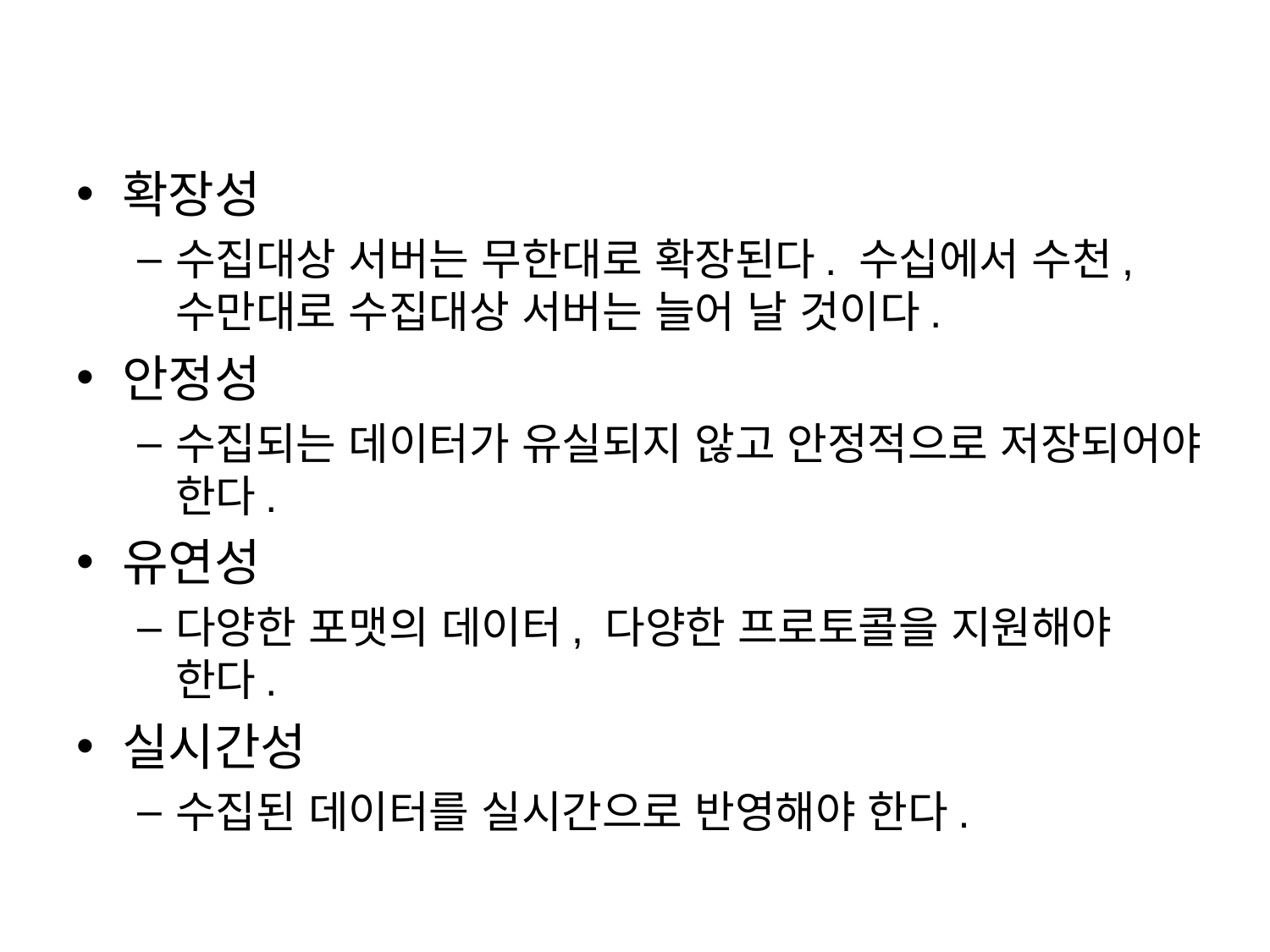

#
확장성
수집대상 서버는 무한대로 확장된다. 수십에서 수천, 수만대로 수집대상 서버는 늘어 날 것이다.
안정성
수집되는 데이터가 유실되지 않고 안정적으로 저장되어야 한다.
유연성
다양한 포맷의 데이터, 다양한 프로토콜을 지원해야 한다.
실시간성
수집된 데이터를 실시간으로 반영해야 한다.
시스템 신뢰성 (Reliability) - 장애가 발생시 로그의 유실없이 전송할 수 있는 기능
시스템 확장성 (Scalability) - Agent의 추가 및 제거가 용이
관리 용이성 (Manageability) - 간결한 구조로 관리가 용이
기능 확장성 (Extensibility) - 새로은 기능을 쉽게 추가할 수 있음